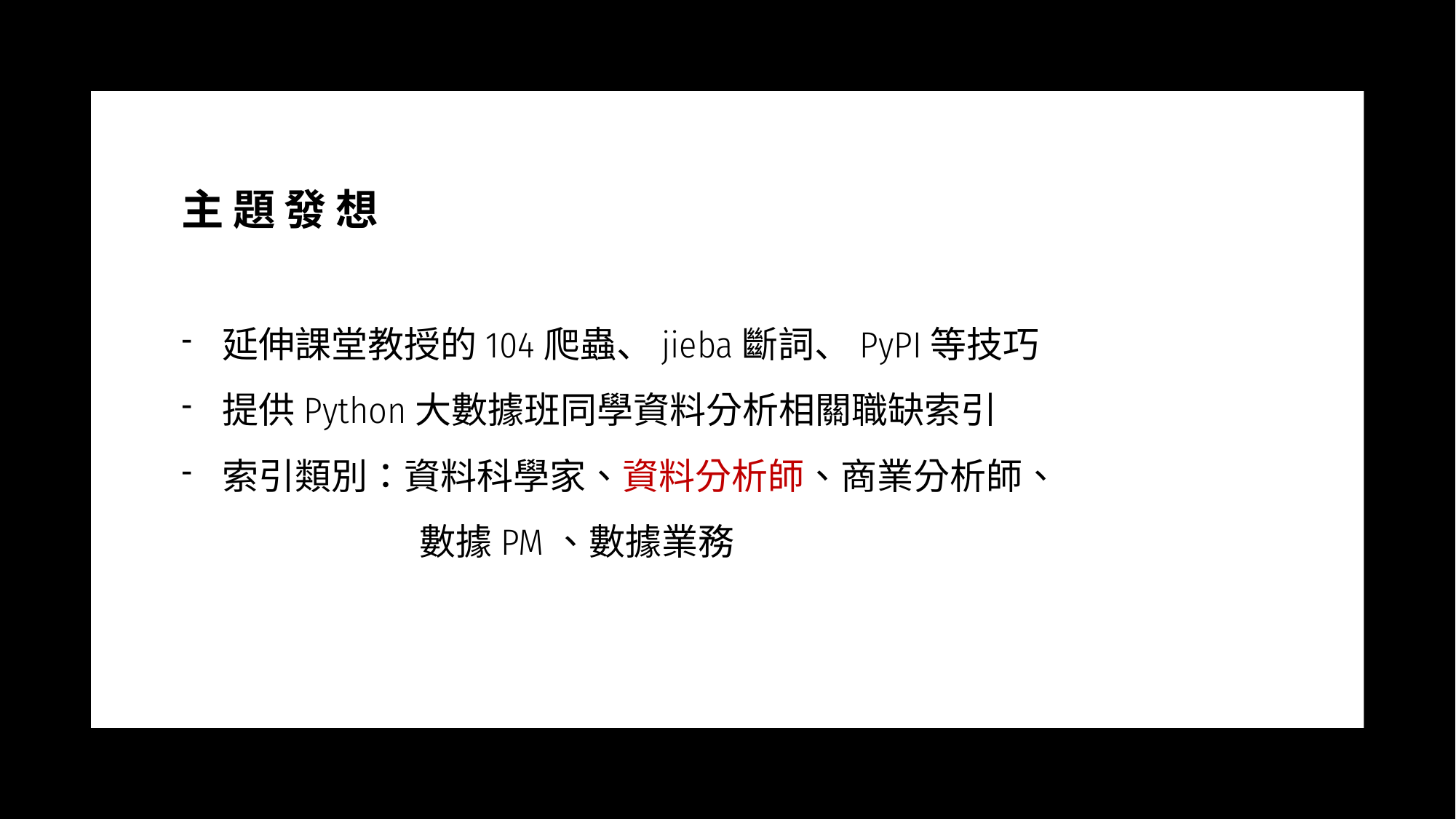

# 主題發想
延伸課堂教授的104爬蟲、jieba斷詞、PyPI等技巧
提供Python大數據班同學資料分析相關職缺索引
索引類別：資料科學家、資料分析師、商業分析師、
                            數據PM、數據業務